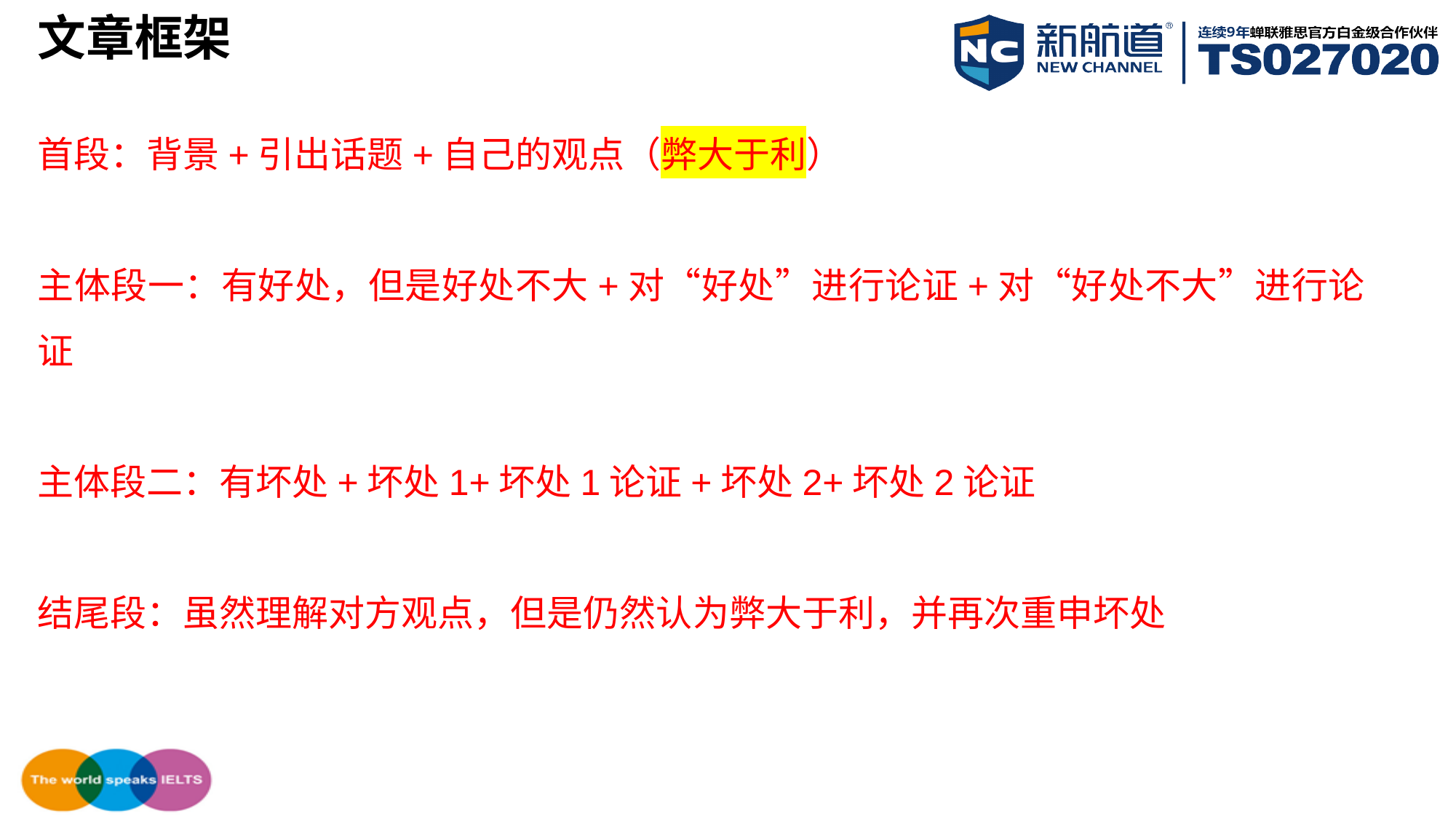

文章框架

首段：背景+引出话题+自己的观点（弊大于利）

主体段一：有好处，但是好处不大+对“好处”进行论证+对“好处不大”进行论证

主体段二：有坏处+坏处1+坏处1论证+坏处2+坏处2论证

结尾段：虽然理解对方观点，但是仍然认为弊大于利，并再次重申坏处